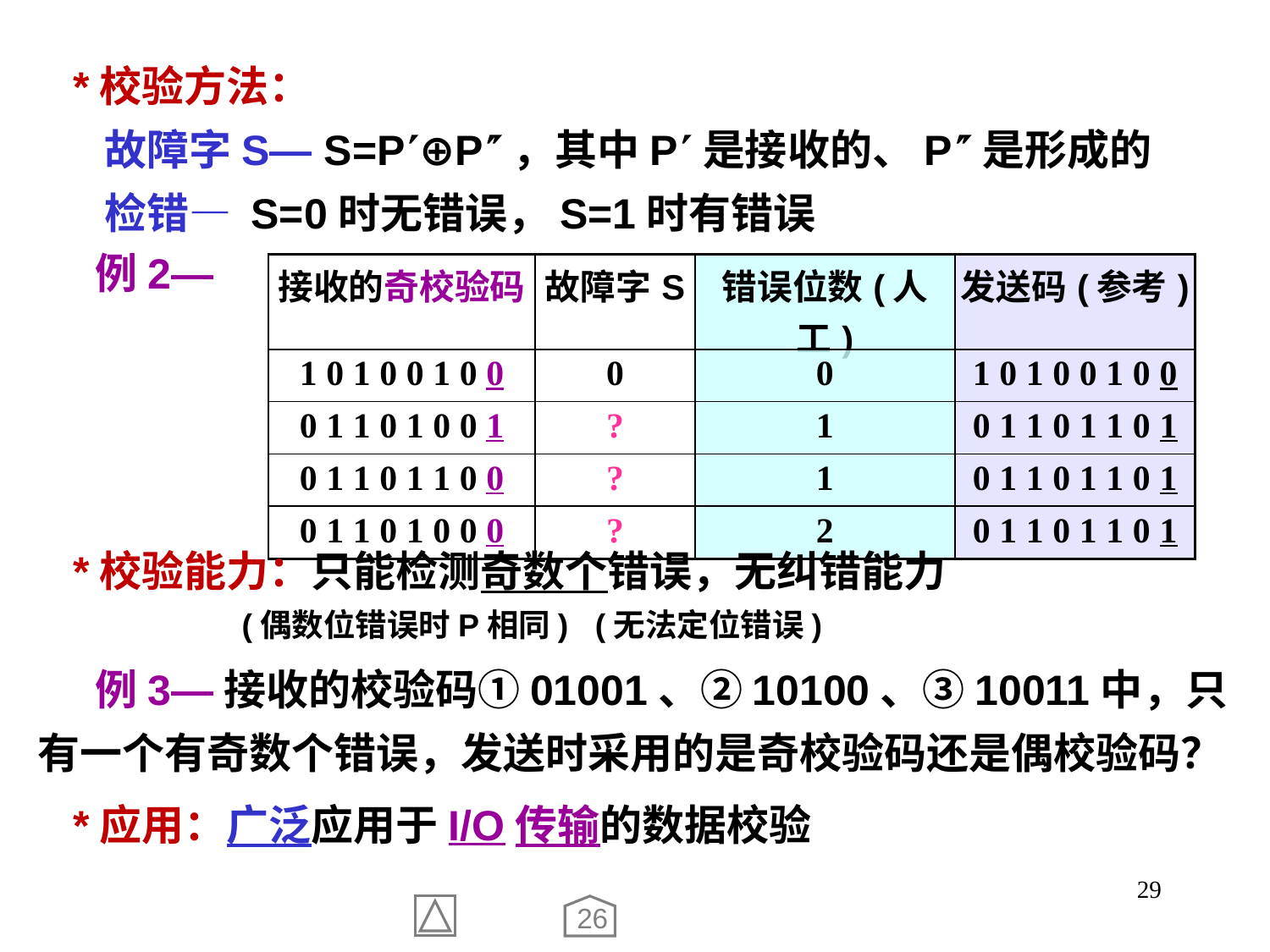

*校验方法：
      故障字S— S=P′⊕P″，其中P′是接收的、P″是形成的
      检错— S=0时无错误，S=1时有错误
     例2—
| 接收的奇校验码 | 故障字S | 错误位数(人工) | 发送码(参考) |
| --- | --- | --- | --- |
| 1 0 1 0 0 1 0 0 | 0 | 0 | 1 0 1 0 0 1 0 0 |
| 0 1 1 0 1 0 0 1 | ? | 1 | 0 1 1 0 1 1 0 1 |
| 0 1 1 0 1 1 0 0 | ? | 1 | 0 1 1 0 1 1 0 1 |
| 0 1 1 0 1 0 0 0 | ? | 2 | 0 1 1 0 1 1 0 1 |
   *校验能力：只能检测奇数个错误，无纠错能力
                       (偶数位错误时P相同)   (无法定位错误)
     例3—接收的校验码①01001、②10100、③10011中，只有一个有奇数个错误，发送时采用的是奇校验码还是偶校验码？
   *应用：广泛应用于I/O传输的数据校验
29

26